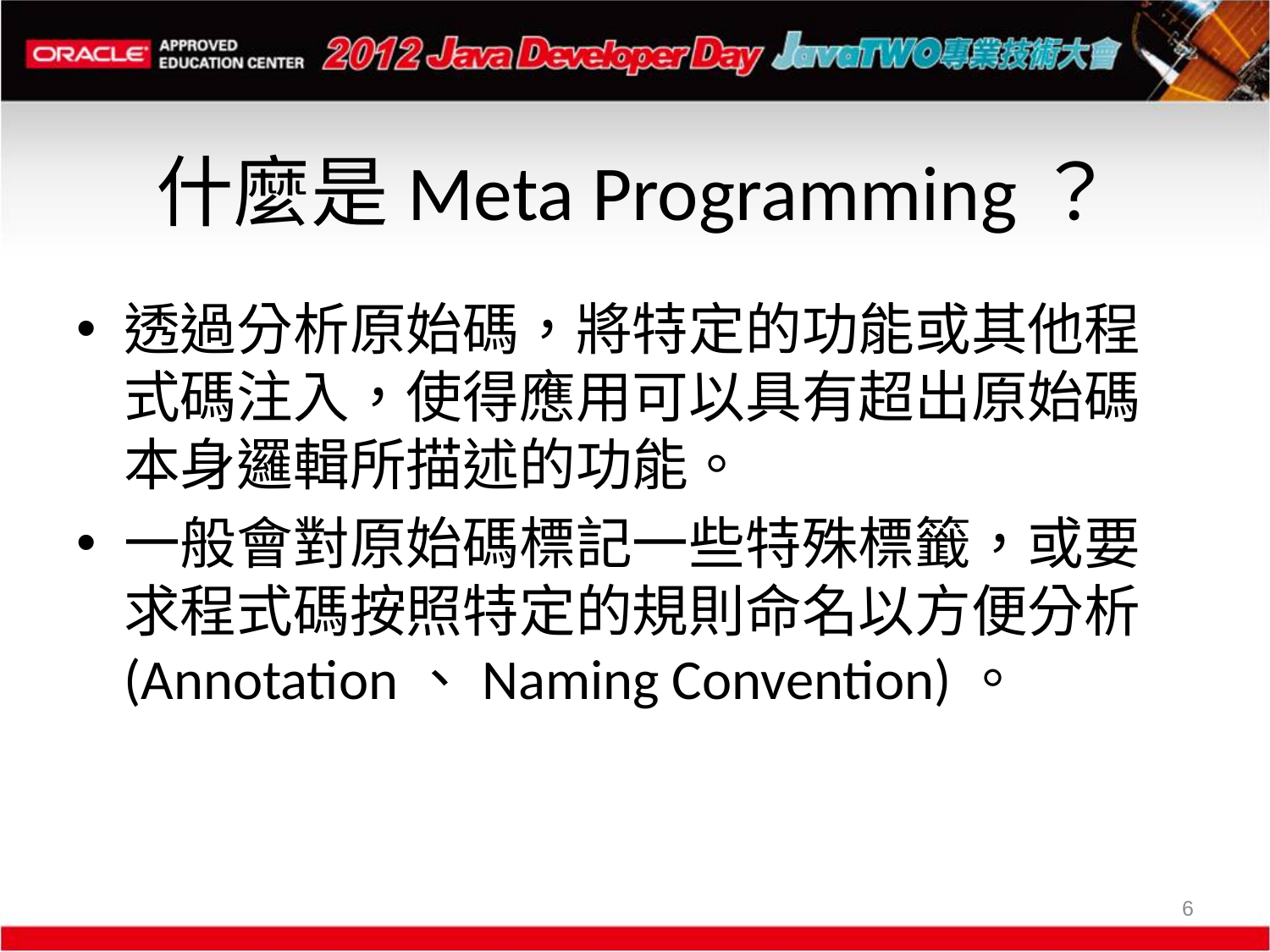

# 什麼是Meta Programming？
透過分析原始碼，將特定的功能或其他程式碼注入，使得應用可以具有超出原始碼本身邏輯所描述的功能。
一般會對原始碼標記一些特殊標籤，或要求程式碼按照特定的規則命名以方便分析(Annotation、Naming Convention)。

6